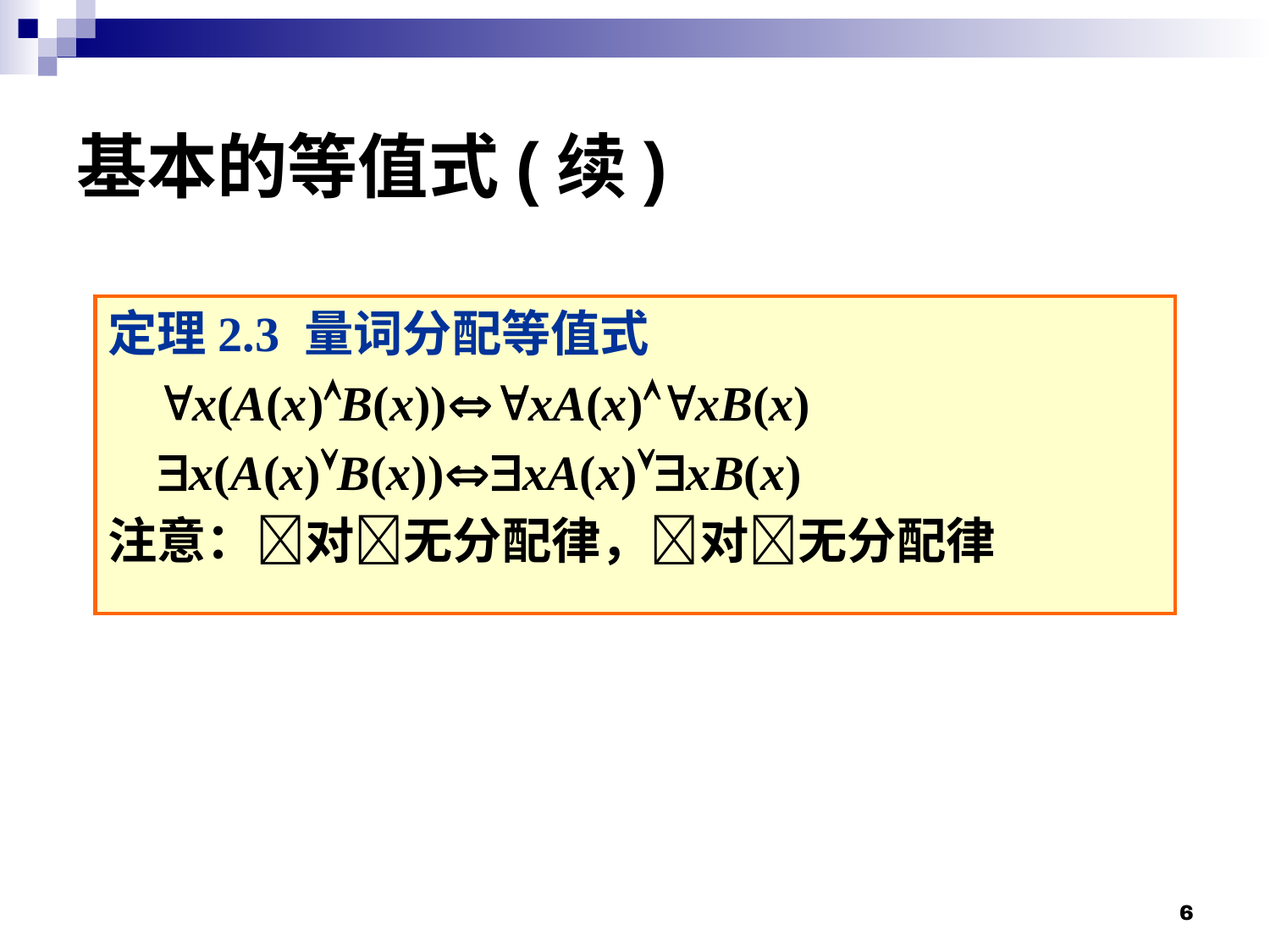

# 基本的等值式(续)
定理2.3 量词分配等值式
    ∀x(A(x)∧B(x))⇔∀xA(x)∧∀xB(x)
    ∃x(A(x)∨B(x))⇔∃xA(x)∨∃xB(x)
注意：∀对∨无分配律，∃对∧无分配律
6